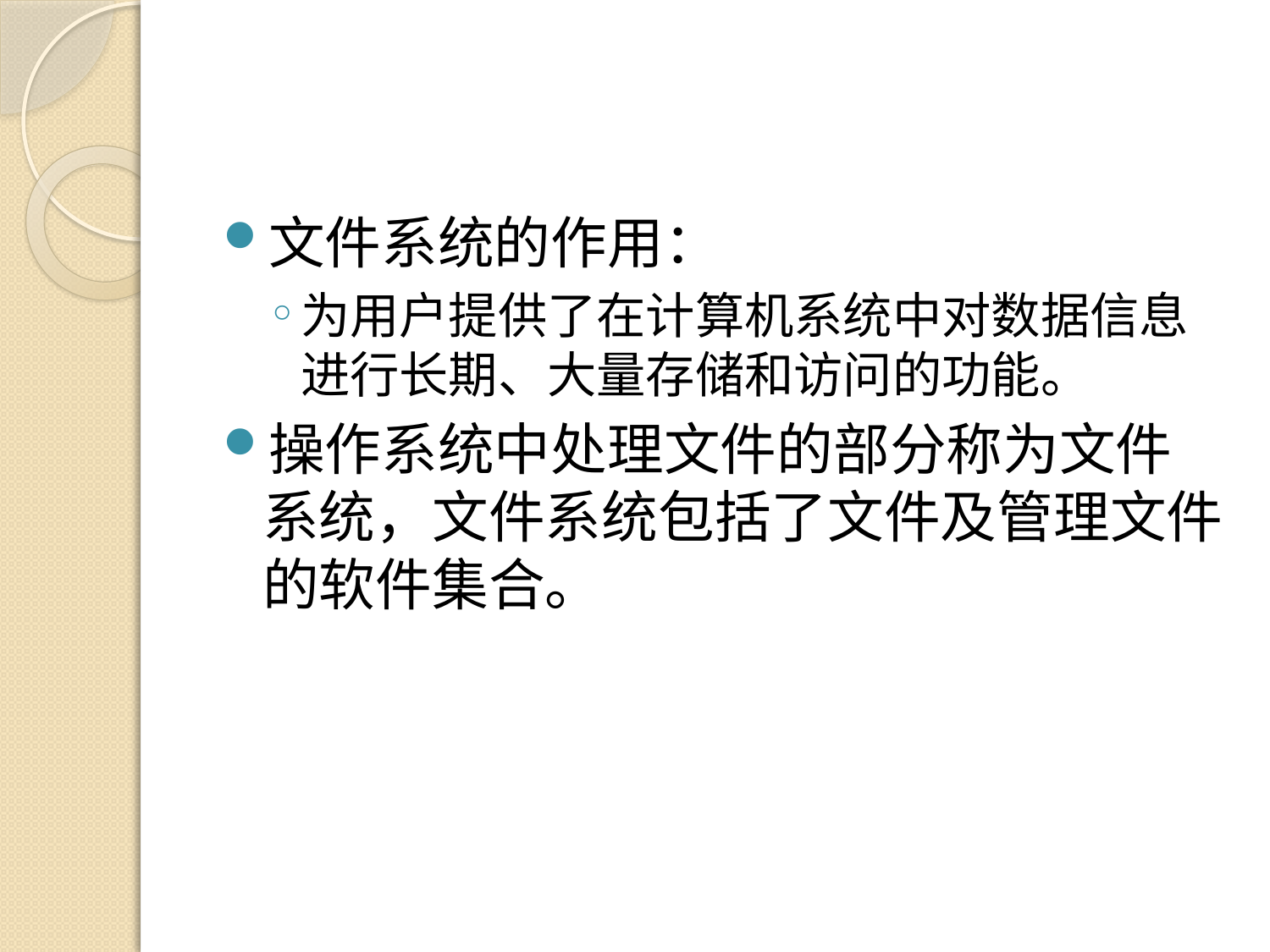

#
文件系统的作用：
为用户提供了在计算机系统中对数据信息进行长期、大量存储和访问的功能。
操作系统中处理文件的部分称为文件系统，文件系统包括了文件及管理文件的软件集合。